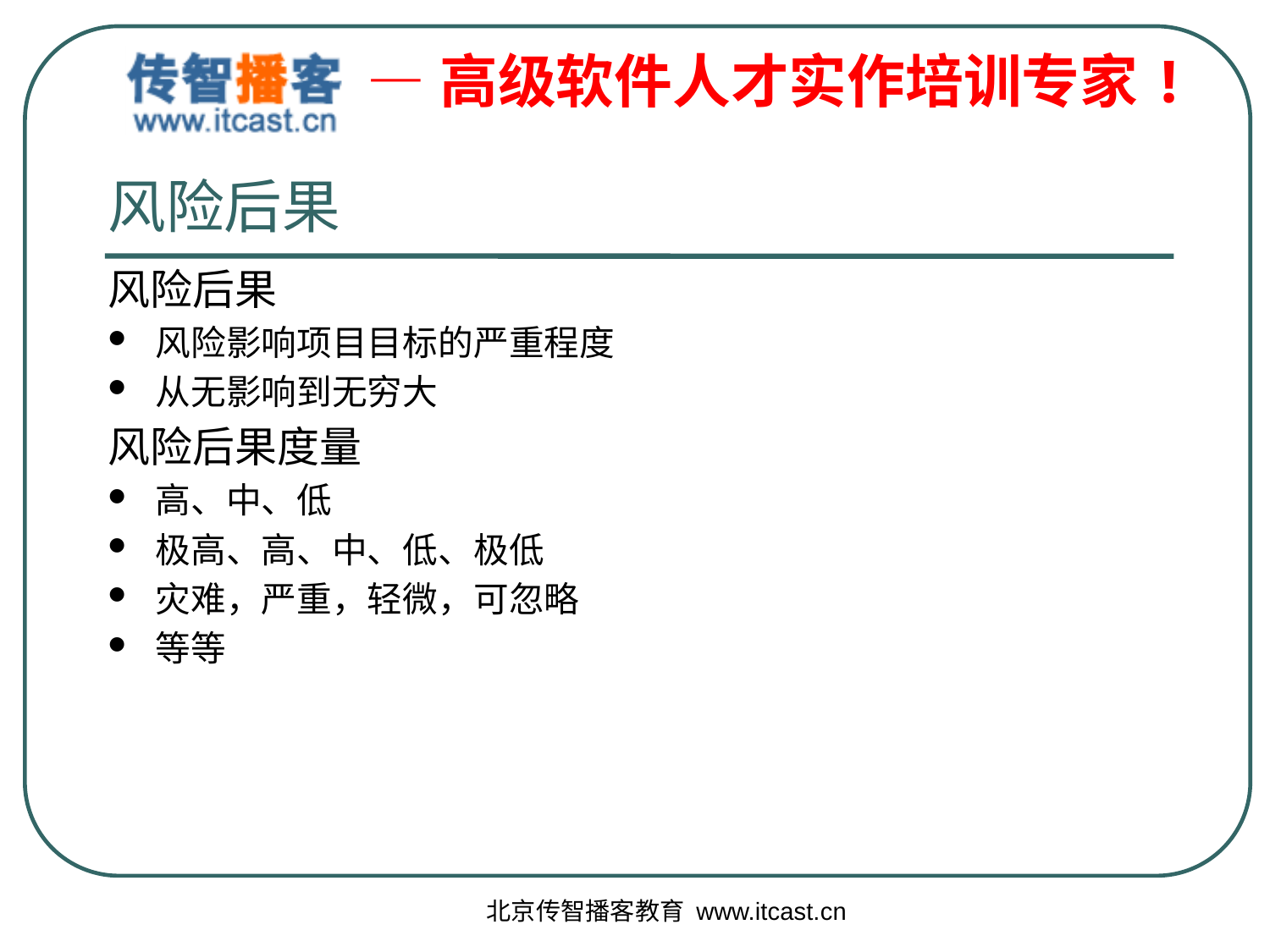

# 风险后果
风险后果
风险影响项目目标的严重程度
从无影响到无穷大
风险后果度量
高、中、低
极高、高、中、低、极低
灾难，严重，轻微，可忽略
等等

北京传智播客教育 www.itcast.cn